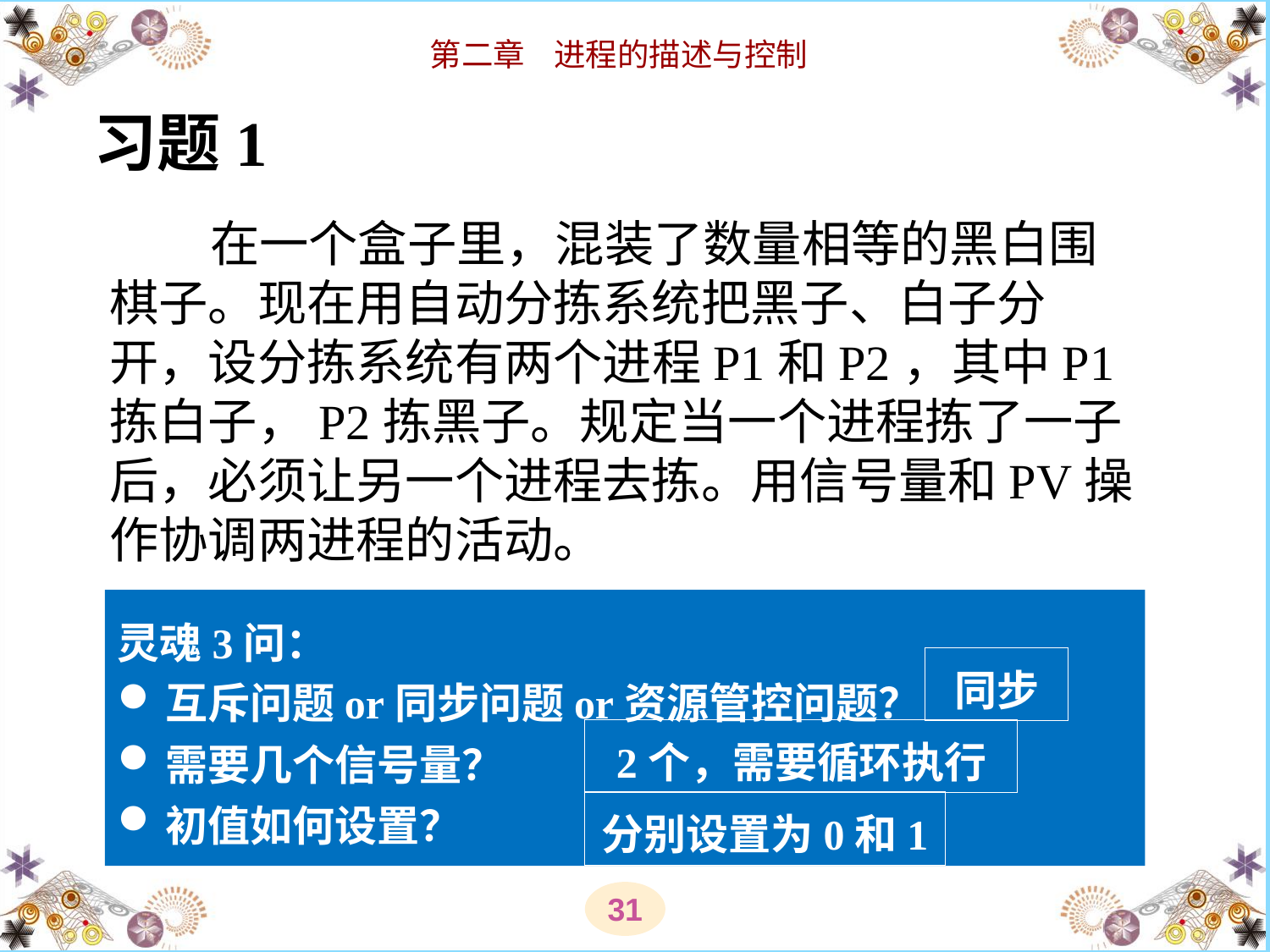

习题1
在一个盒子里，混装了数量相等的黑白围棋子。现在用自动分拣系统把黑子、白子分开，设分拣系统有两个进程P1和P2，其中P1拣白子，P2拣黑子。规定当一个进程拣了一子后，必须让另一个进程去拣。用信号量和PV操作协调两进程的活动。
灵魂3问：
互斥问题or同步问题or资源管控问题？
需要几个信号量？
初值如何设置？
同步
2个，需要循环执行
分别设置为0和1